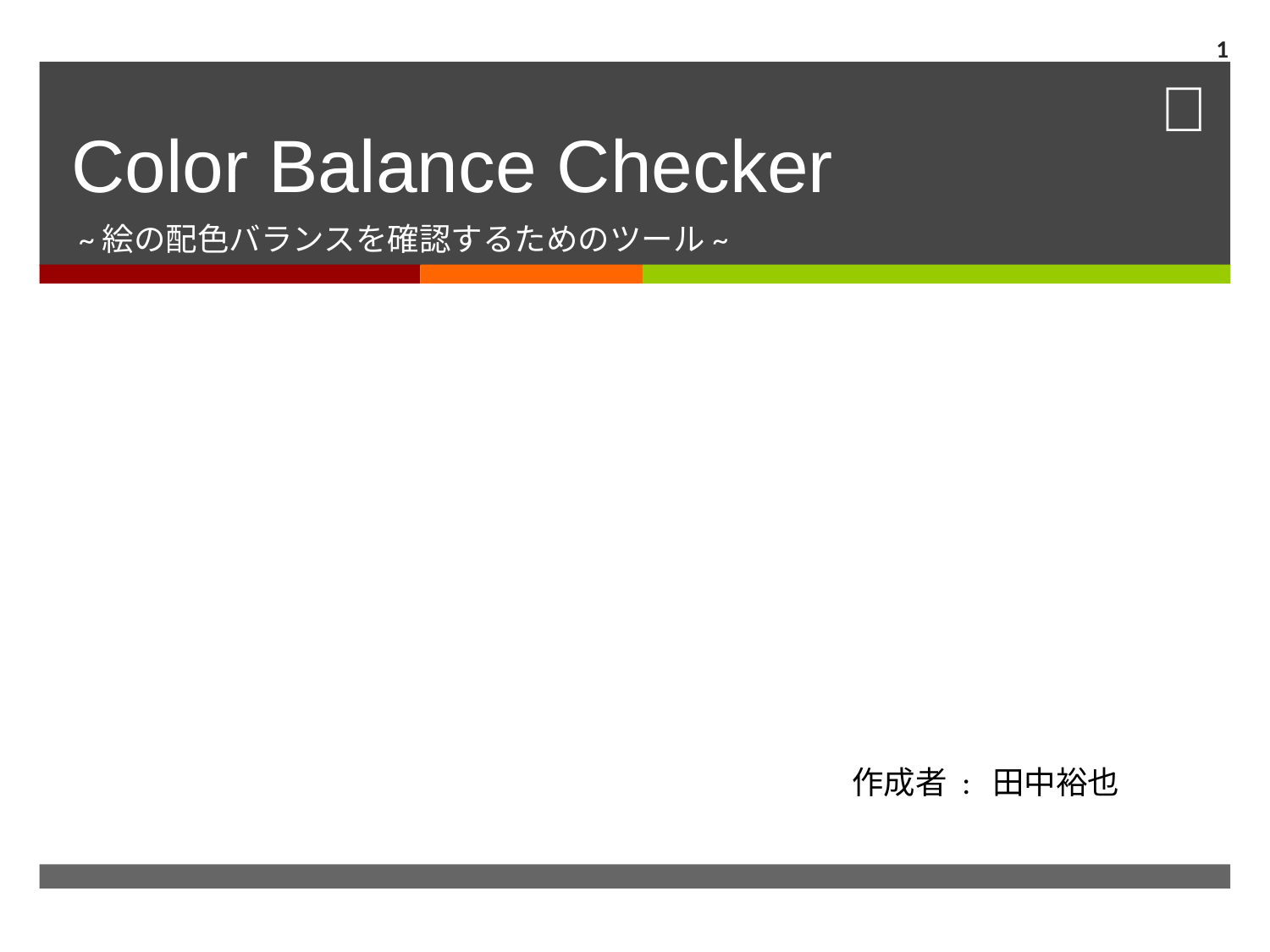

1
# Color Balance Checker
~絵の配色バランスを確認するためのツール~
作成者 :  田中裕也